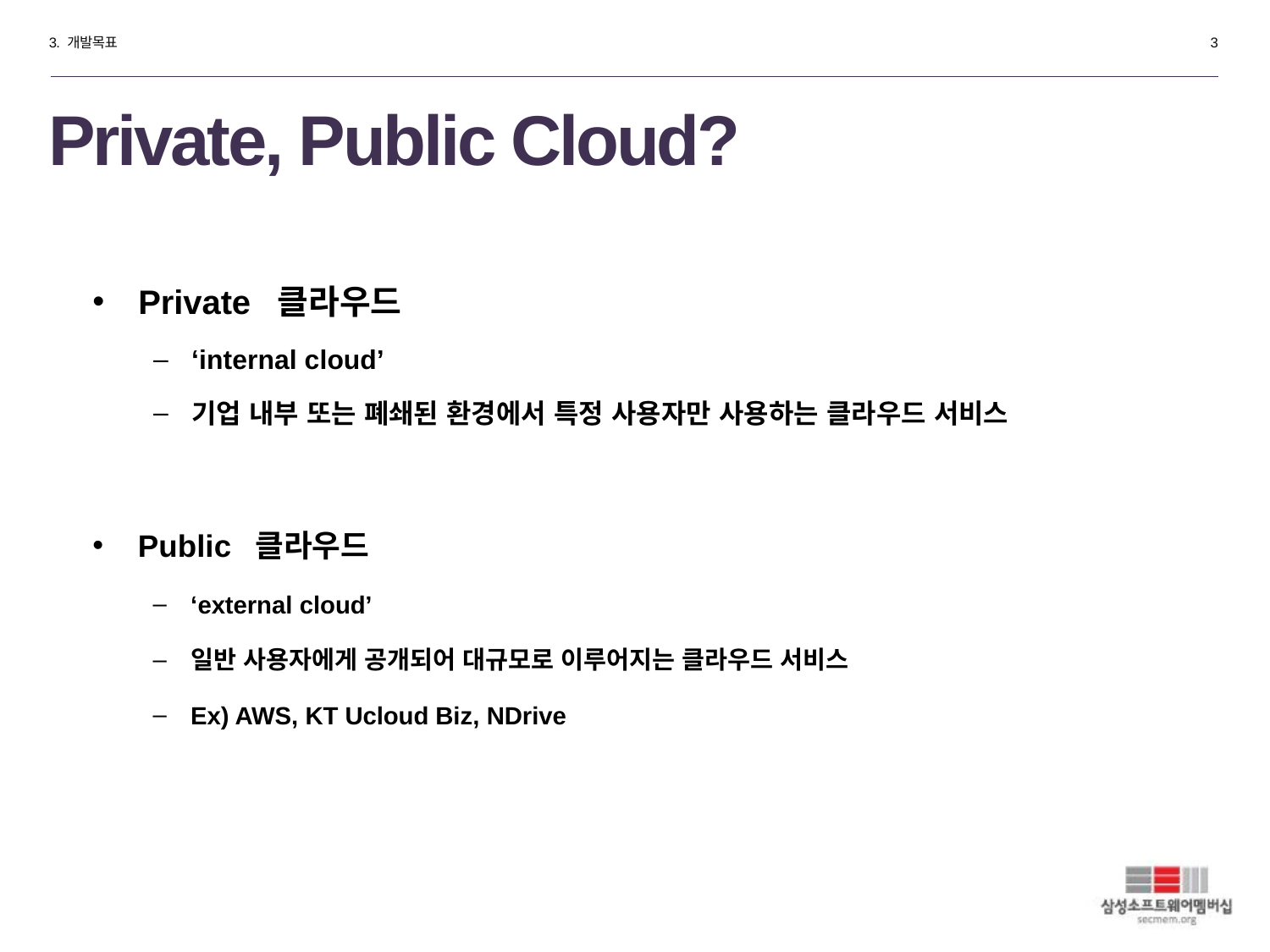

3. 개발목표
3
# Private, Public Cloud?
Private  클라우드
‘internal cloud’
기업 내부 또는 폐쇄된 환경에서 특정 사용자만 사용하는 클라우드 서비스

Public  클라우드
‘external cloud’
일반 사용자에게 공개되어 대규모로 이루어지는 클라우드 서비스
Ex) AWS, KT Ucloud Biz, NDrive